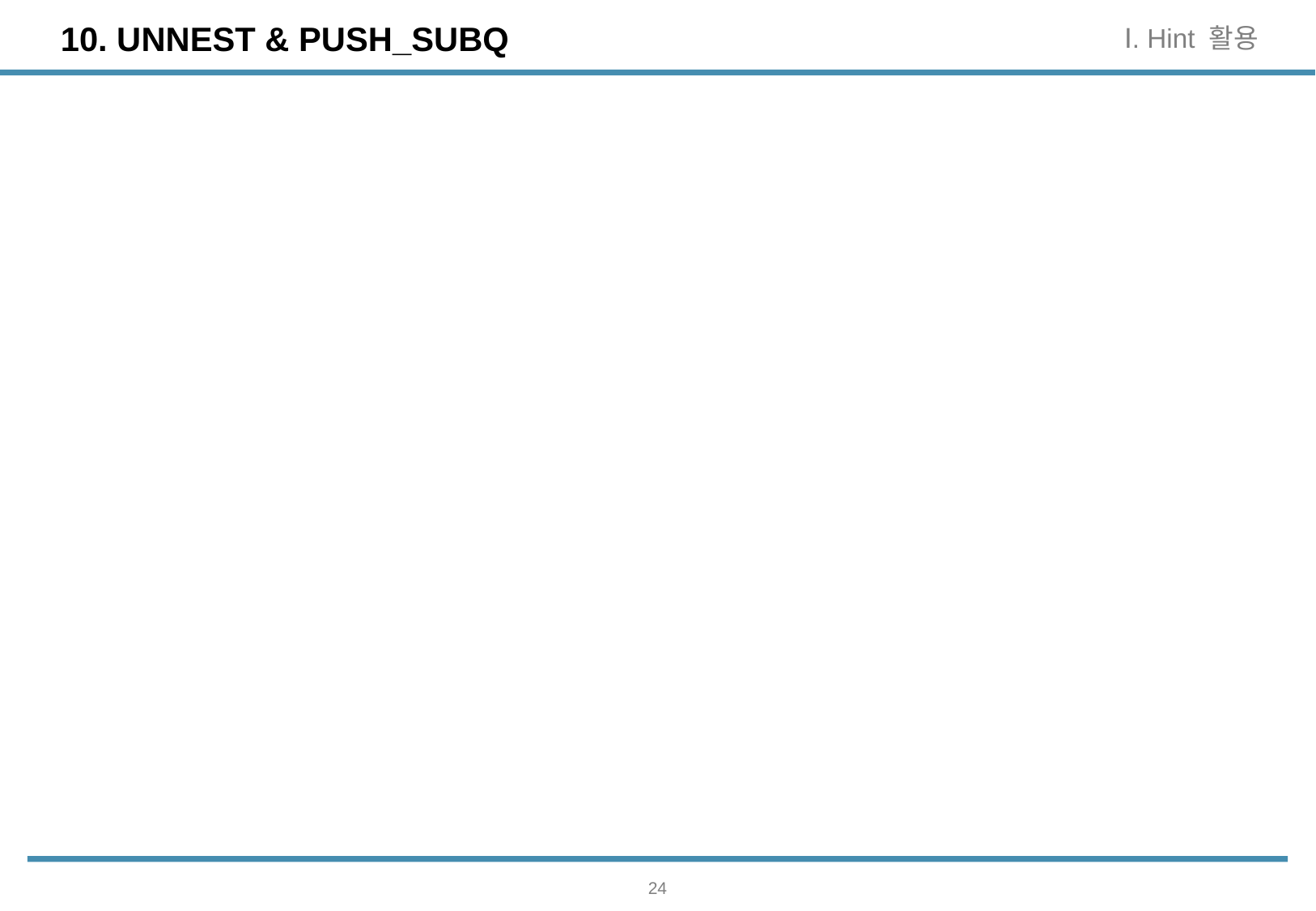

# 10. UNNEST & PUSH_SUBQ
Ⅰ. Hint 활용
24